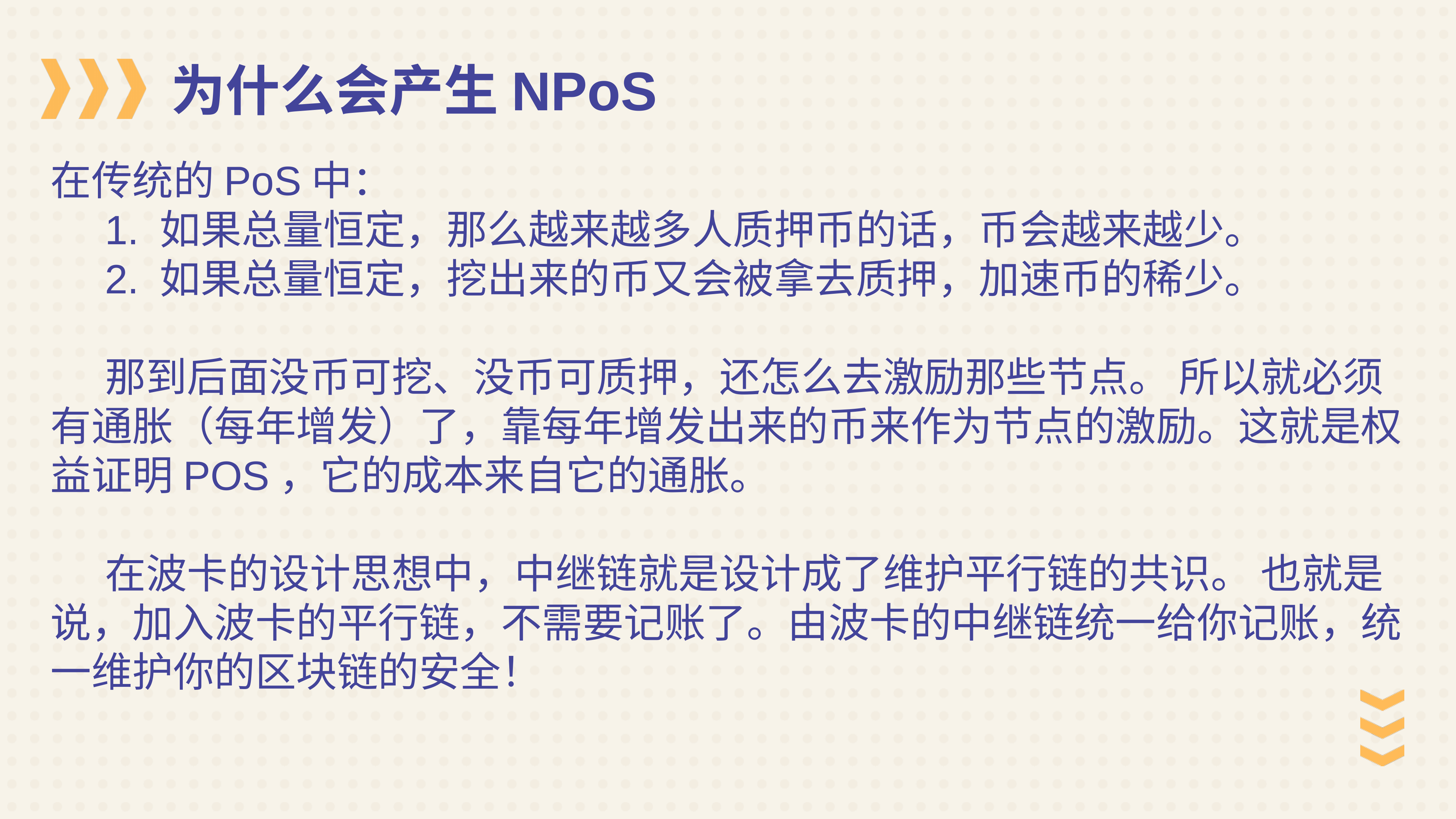

为什么会产生NPoS
在传统的PoS中：
如果总量恒定，那么越来越多人质押币的话，币会越来越少。
如果总量恒定，挖出来的币又会被拿去质押，加速币的稀少。

	那到后面没币可挖、没币可质押，还怎么去激励那些节点。 所以就必须有通胀（每年增发）了，靠每年增发出来的币来作为节点的激励。这就是权益证明POS，它的成本来自它的通胀。

	在波卡的设计思想中，中继链就是设计成了维护平行链的共识。 也就是说，加入波卡的平行链，不需要记账了。由波卡的中继链统一给你记账，统一维护你的区块链的安全！